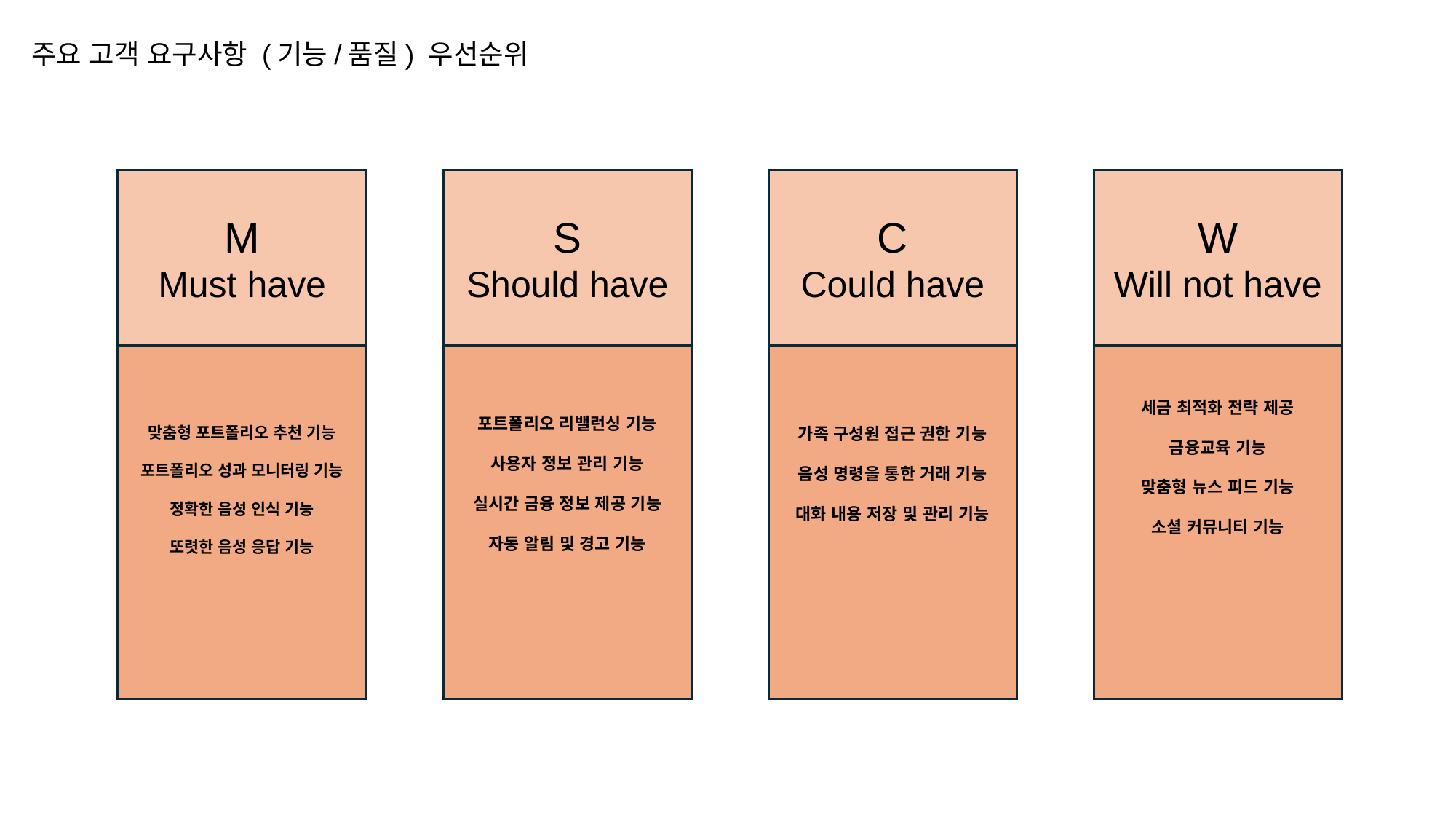

주요 고객 요구사항 (기능/품질) 우선순위
M
Must have
S
Should have
C
Could have
W
Will not have
맞춤형 포트폴리오 추천 기능

포트폴리오 성과 모니터링 기능

정확한 음성 인식 기능

또렷한 음성 응답 기능

포트폴리오 리밸런싱 기능

사용자 정보 관리 기능

실시간 금융 정보 제공 기능

자동 알림 및 경고 기능

가족 구성원 접근 권한 기능

음성 명령을 통한 거래 기능

대화 내용 저장 및 관리 기능

세금 최적화 전략 제공

금융교육 기능

맞춤형 뉴스 피드 기능

소셜 커뮤니티 기능